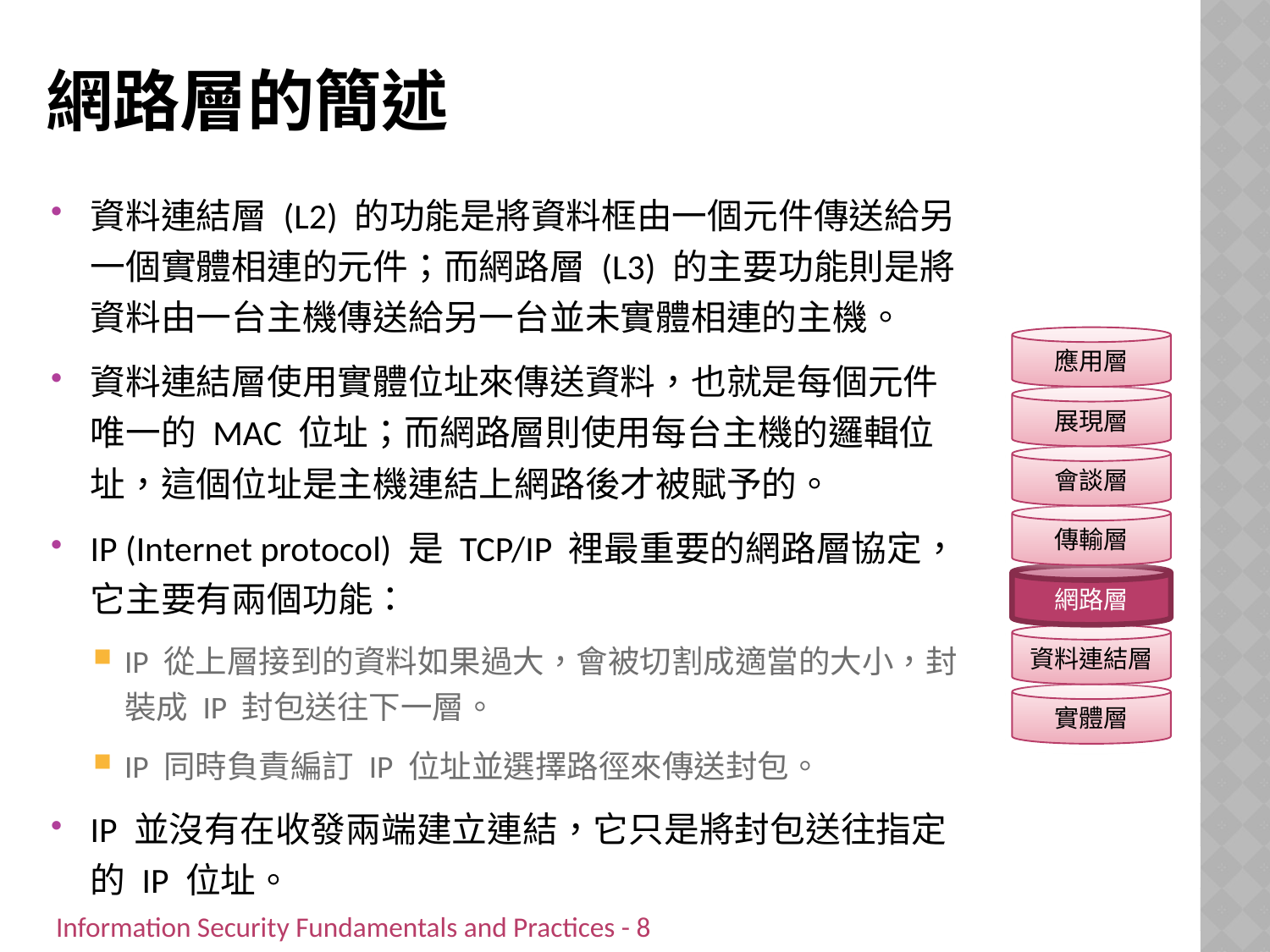

# 網路層的簡述
資料連結層 (L2) 的功能是將資料框由一個元件傳送給另一個實體相連的元件；而網路層 (L3) 的主要功能則是將資料由一台主機傳送給另一台並未實體相連的主機。
資料連結層使用實體位址來傳送資料，也就是每個元件唯一的 MAC 位址；而網路層則使用每台主機的邏輯位址，這個位址是主機連結上網路後才被賦予的。
IP (Internet protocol) 是 TCP/IP 裡最重要的網路層協定，它主要有兩個功能：
IP 從上層接到的資料如果過大，會被切割成適當的大小，封裝成 IP 封包送往下一層。
IP 同時負責編訂 IP 位址並選擇路徑來傳送封包。
IP 並沒有在收發兩端建立連結，它只是將封包送往指定的 IP 位址。
應用層
展現層
會談層
傳輸層
網路層
資料連結層
實體層